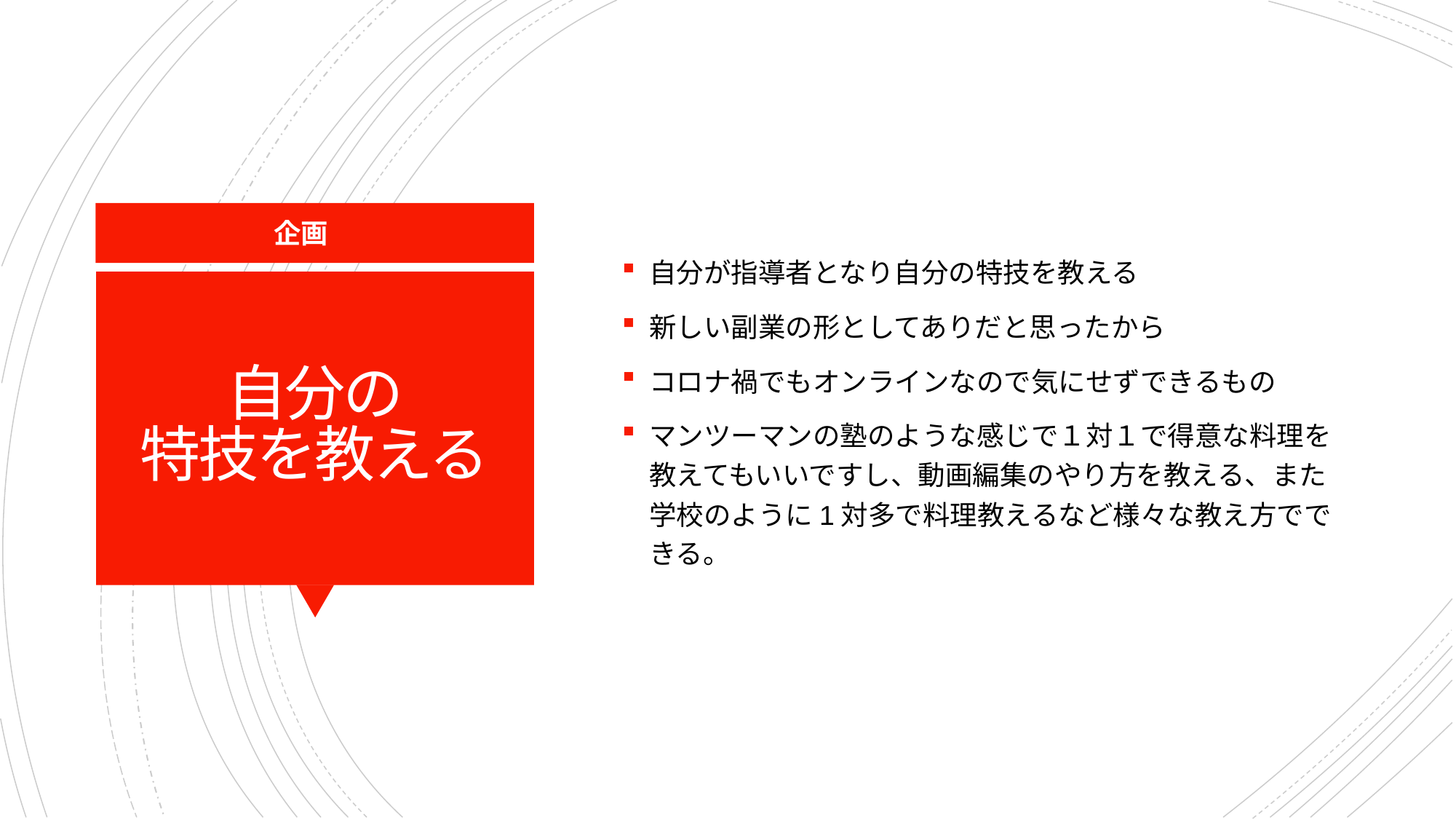

自分が指導者となり自分の特技を教える
新しい副業の形としてありだと思ったから
コロナ禍でもオンラインなので気にせずできるもの
マンツーマンの塾のような感じで１対１で得意な料理を教えてもいいですし、動画編集のやり方を教える、また学校のように1対多で料理教えるなど様々な教え方でできる。
企画
# 自分の 特技を教える